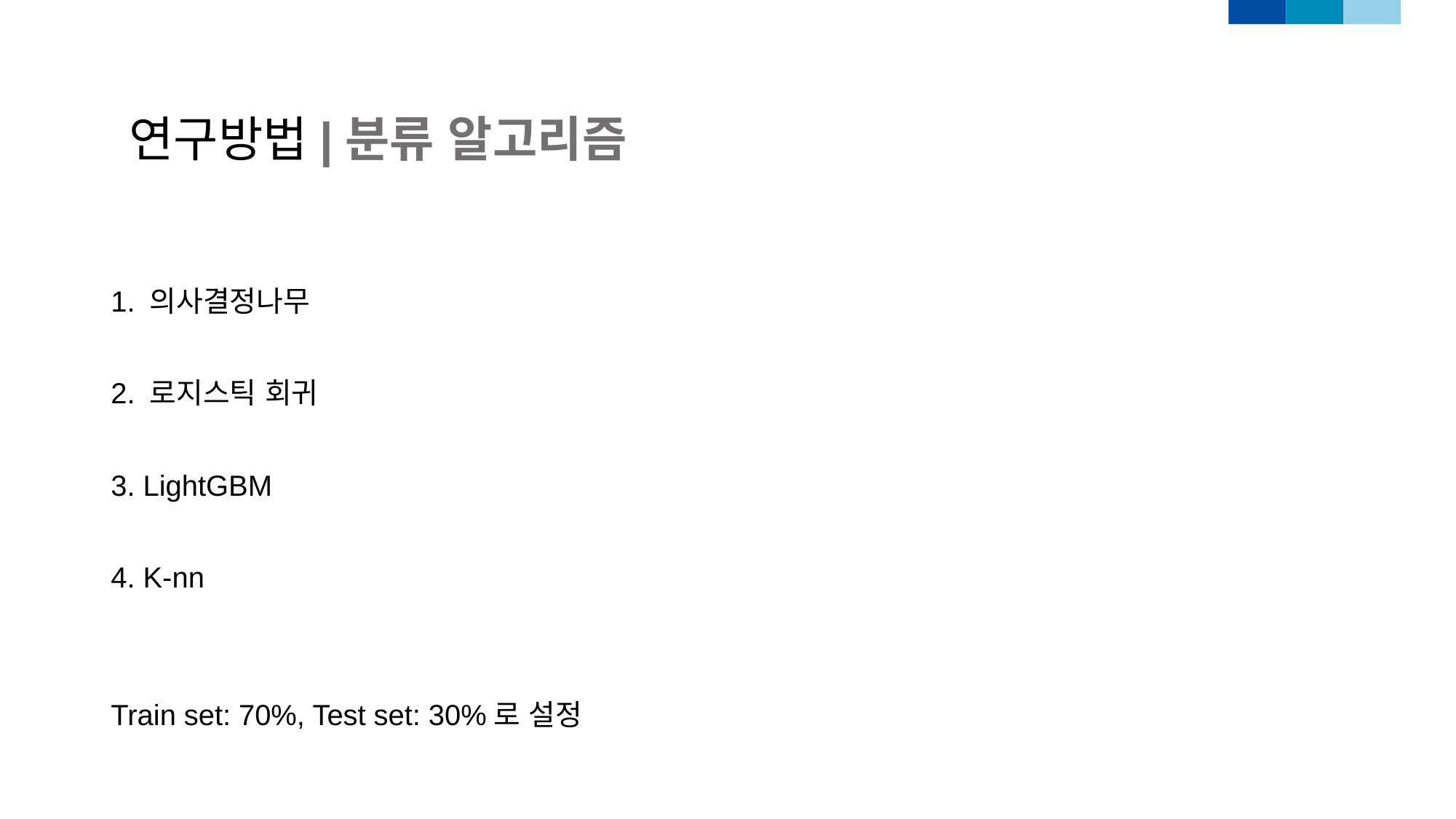

연구방법|분류 알고리즘

1. 의사결정나무

2. 로지스틱 회귀

3. LightGBM

4. K-nn

Train set: 70%, Test set: 30%로 설정